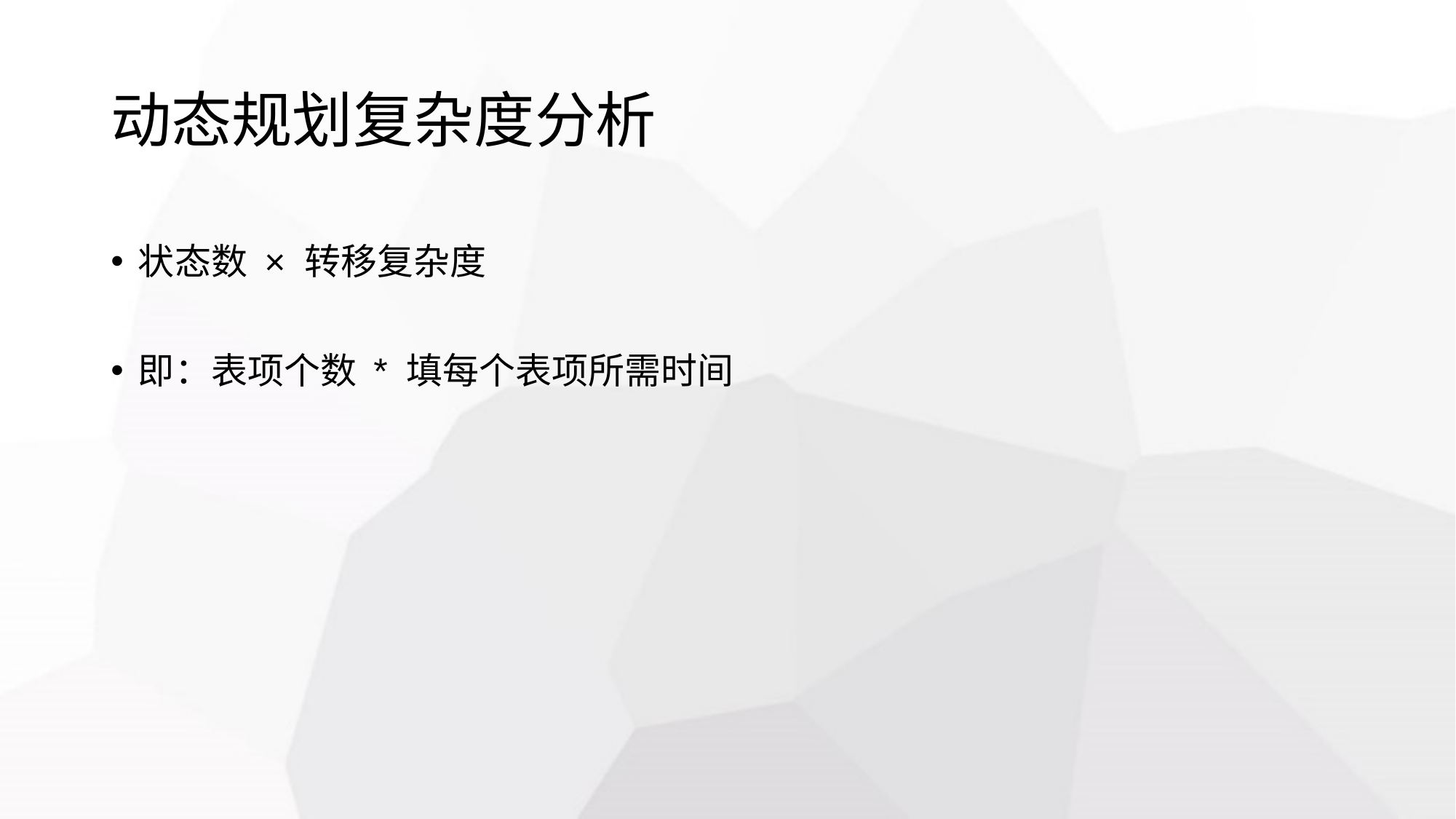

# 动态规划复杂度分析
状态数 × 转移复杂度

即：表项个数 * 填每个表项所需时间